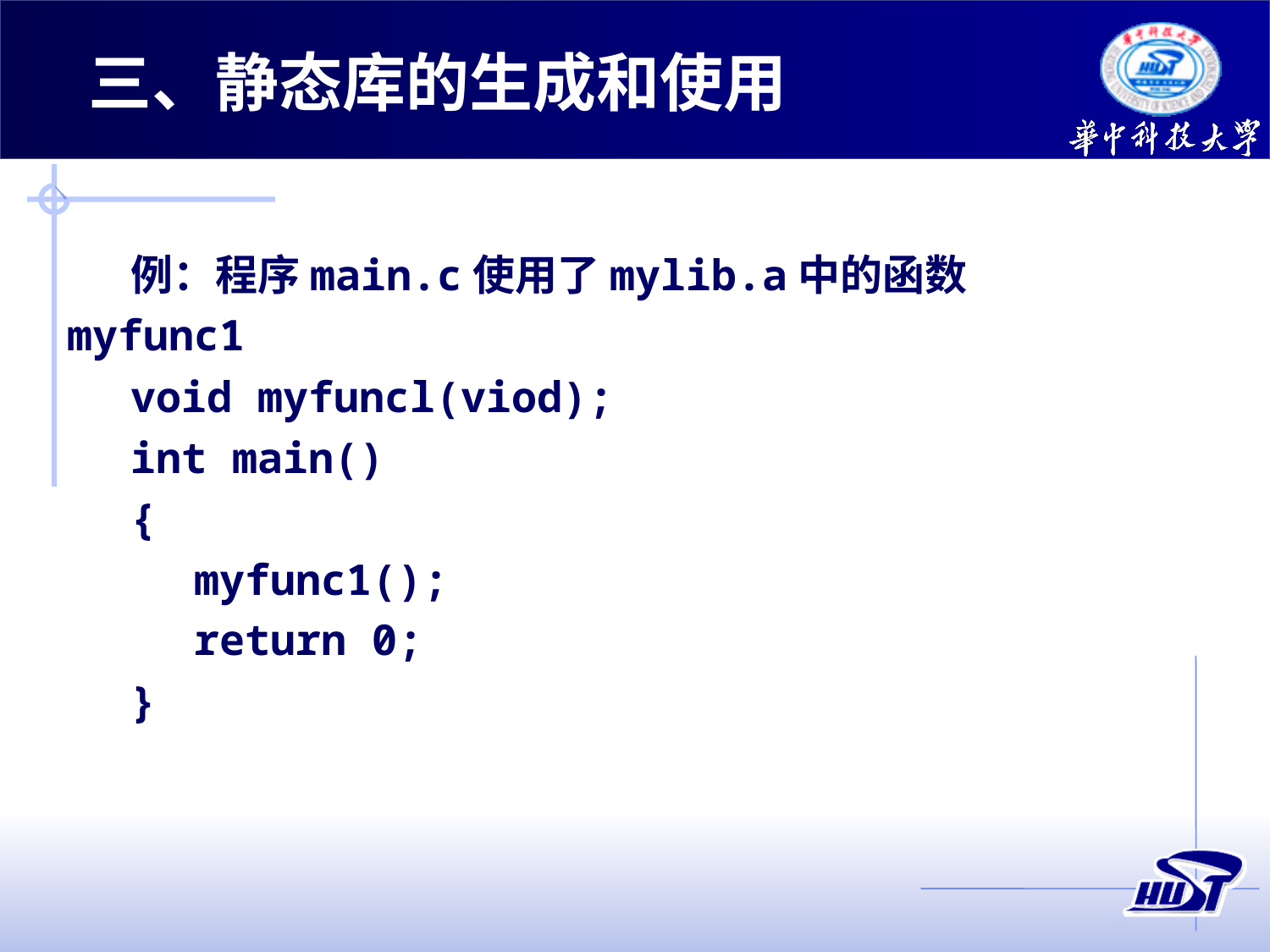

三、静态库的生成和使用
例：程序main.c使用了mylib.a中的函数myfunc1
void myfuncl(viod);
int main()
{
myfunc1();
return 0;
}